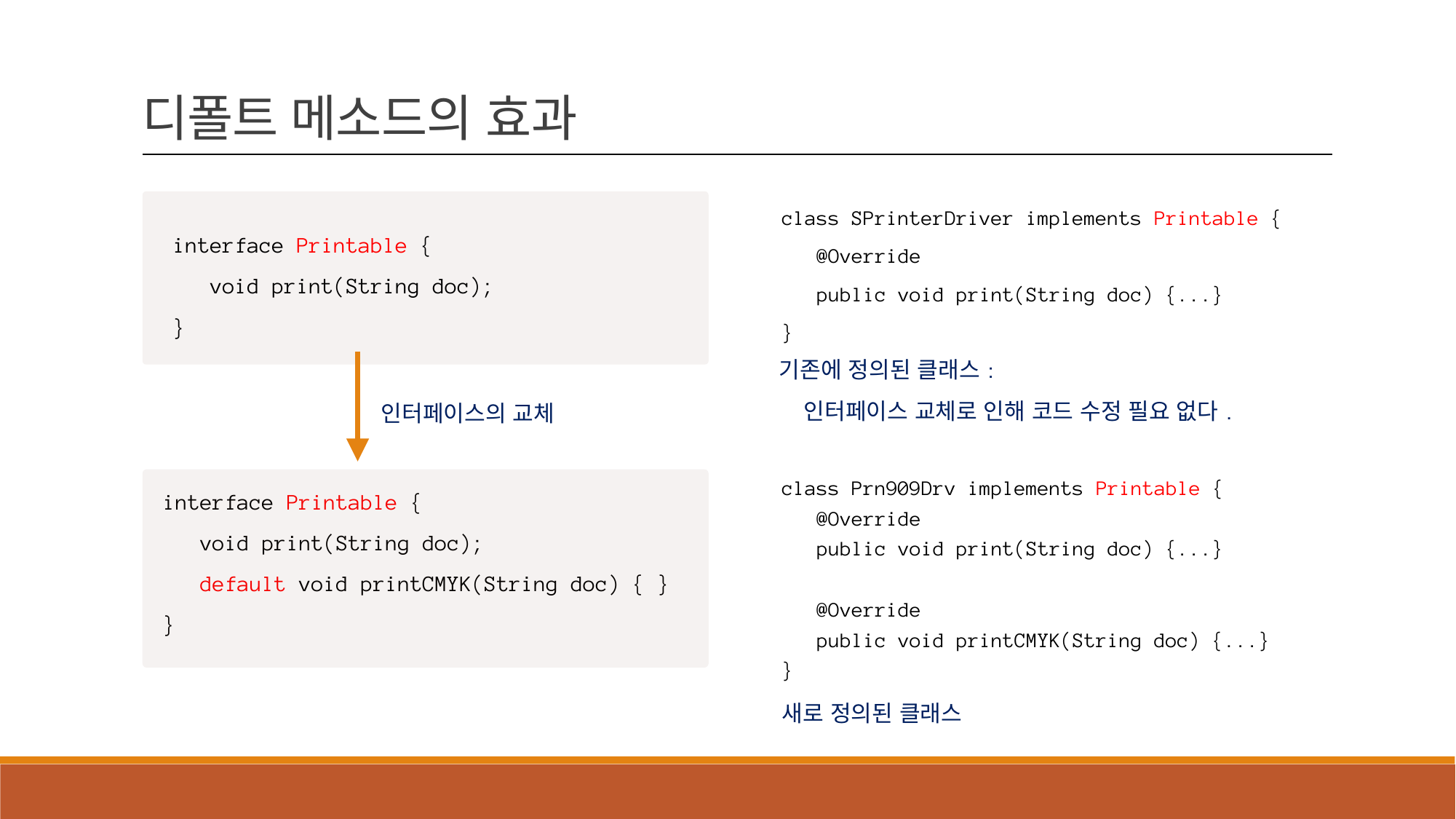

디폴트 메소드의 효과
class SPrinterDriver implements Printable {
   @Override
   public void print(String doc) {...}
}

interface Printable {
   void print(String doc);
}
기존에 정의된 클래스:
   인터페이스 교체로 인해 코드 수정 필요 없다.
인터페이스의 교체
class Prn909Drv implements Printable {
   @Override
   public void print(String doc) {...}

   @Override
   public void printCMYK(String doc) {...}
}
interface Printable {
   void print(String doc);
   default void printCMYK(String doc) { }
}

새로 정의된 클래스